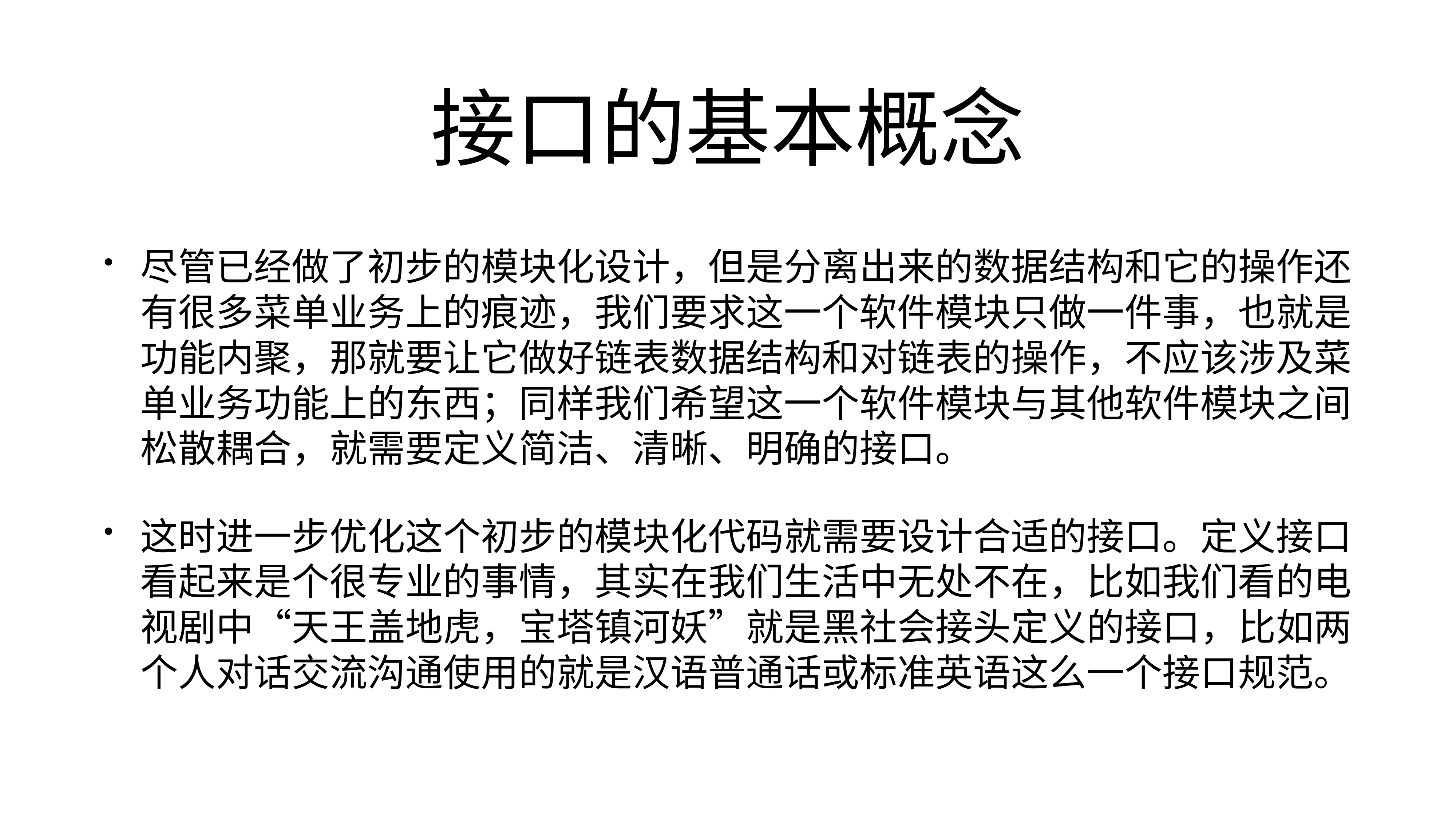

# 接口的基本概念
尽管已经做了初步的模块化设计，但是分离出来的数据结构和它的操作还有很多菜单业务上的痕迹，我们要求这一个软件模块只做一件事，也就是功能内聚，那就要让它做好链表数据结构和对链表的操作，不应该涉及菜单业务功能上的东西；同样我们希望这一个软件模块与其他软件模块之间松散耦合，就需要定义简洁、清晰、明确的接口。
这时进一步优化这个初步的模块化代码就需要设计合适的接口。定义接口看起来是个很专业的事情，其实在我们生活中无处不在，比如我们看的电视剧中“天王盖地虎，宝塔镇河妖”就是黑社会接头定义的接口，比如两个人对话交流沟通使用的就是汉语普通话或标准英语这么一个接口规范。